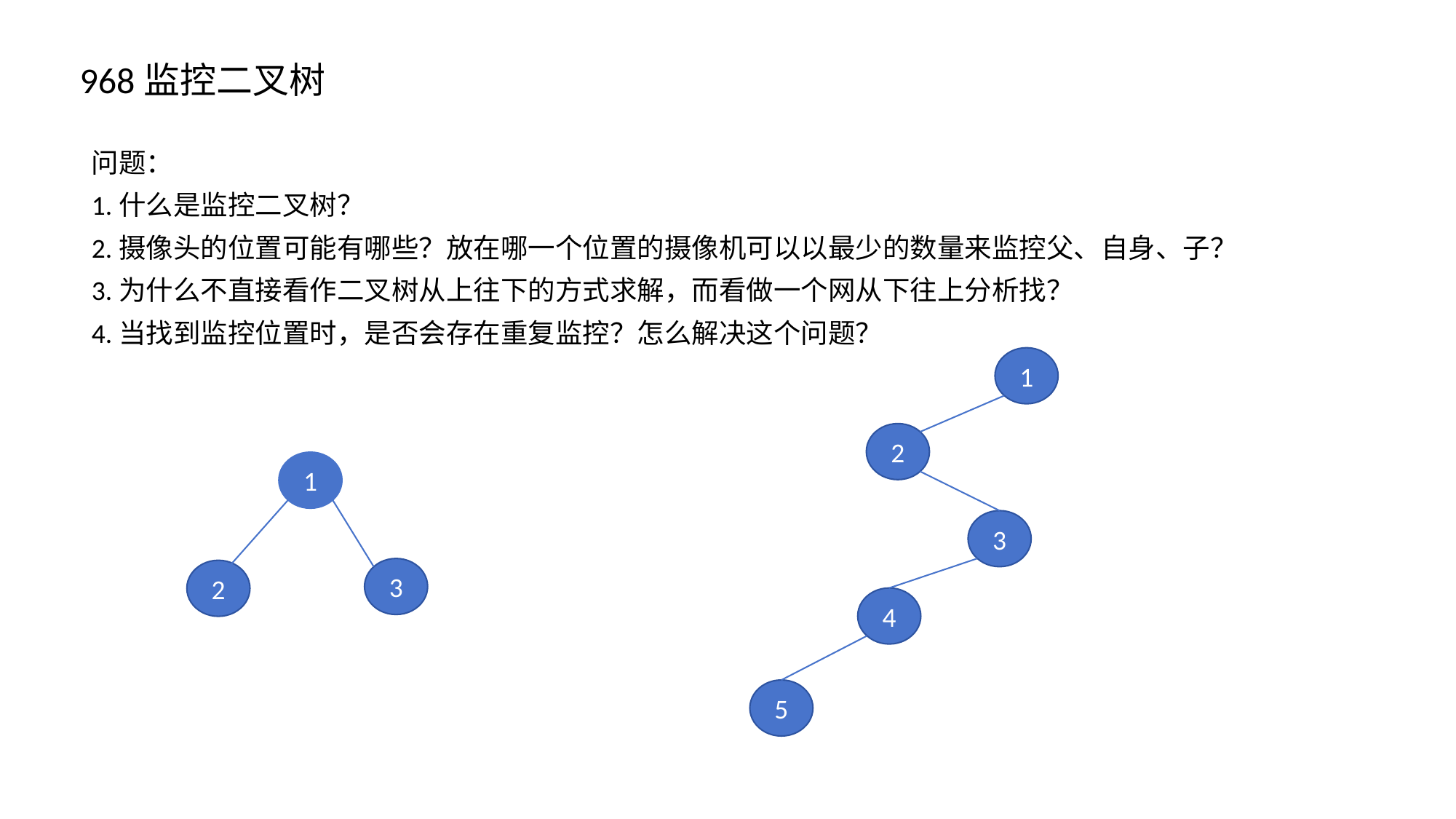

968监控二叉树
问题：
1.什么是监控二叉树？
2.摄像头的位置可能有哪些？放在哪一个位置的摄像机可以以最少的数量来监控父、自身、子？
3.为什么不直接看作二叉树从上往下的方式求解，而看做一个网从下往上分析找？
4.当找到监控位置时，是否会存在重复监控？怎么解决这个问题？
1
2
1
3
3
2
4
5